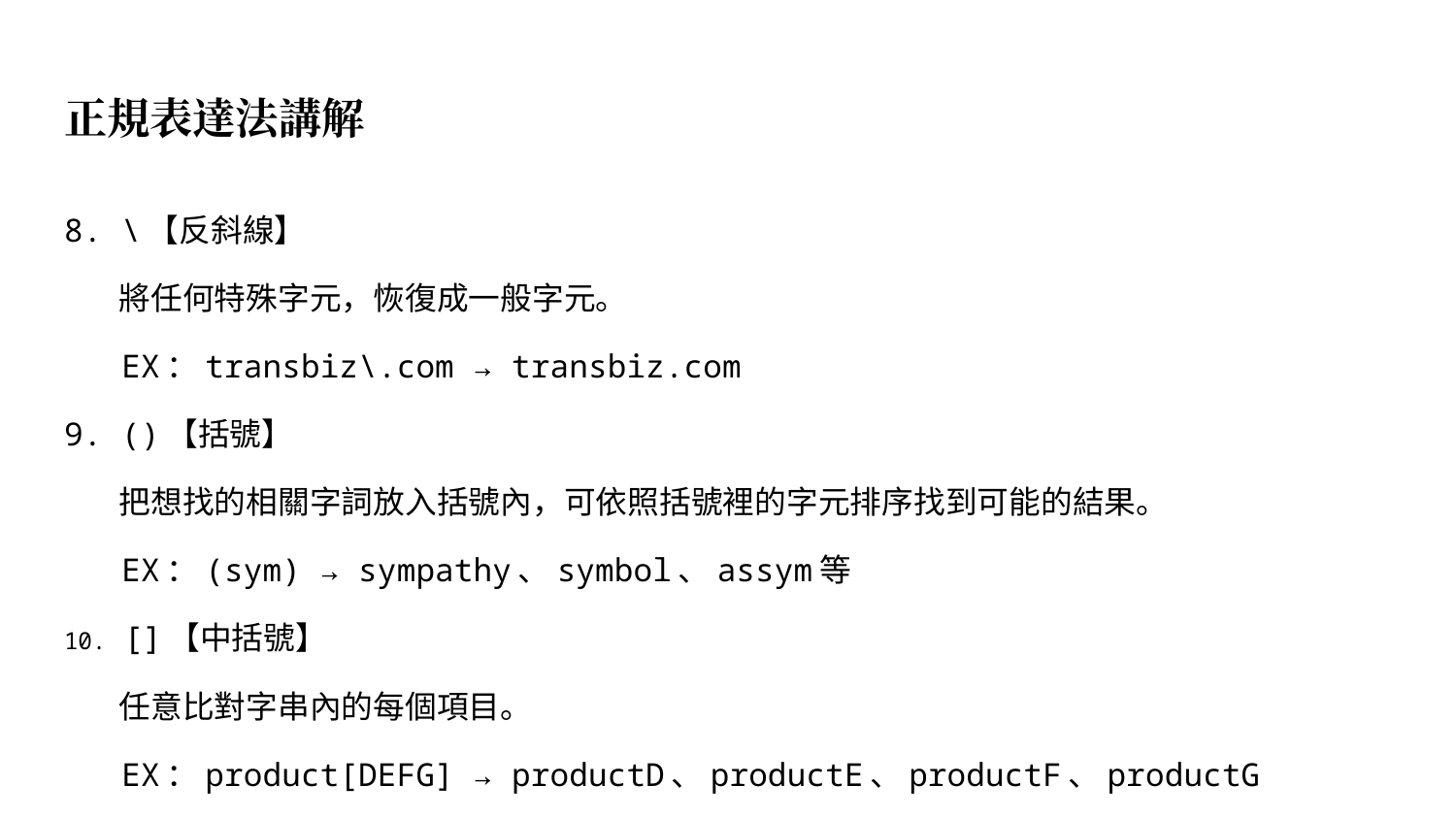

# 正規表達法講解

8. \【反斜線】
   將任何特殊字元，恢復成一般字元。
   EX：transbiz\.com → transbiz.com
9. ()【括號】
   把想找的相關字詞放入括號內，可依照括號裡的字元排序找到可能的結果。
   EX：(sym) → sympathy、symbol、assym等
10. []【中括號】
   任意比對字串內的每個項目。
   EX：product[DEFG] → productD、productE、productF、productG